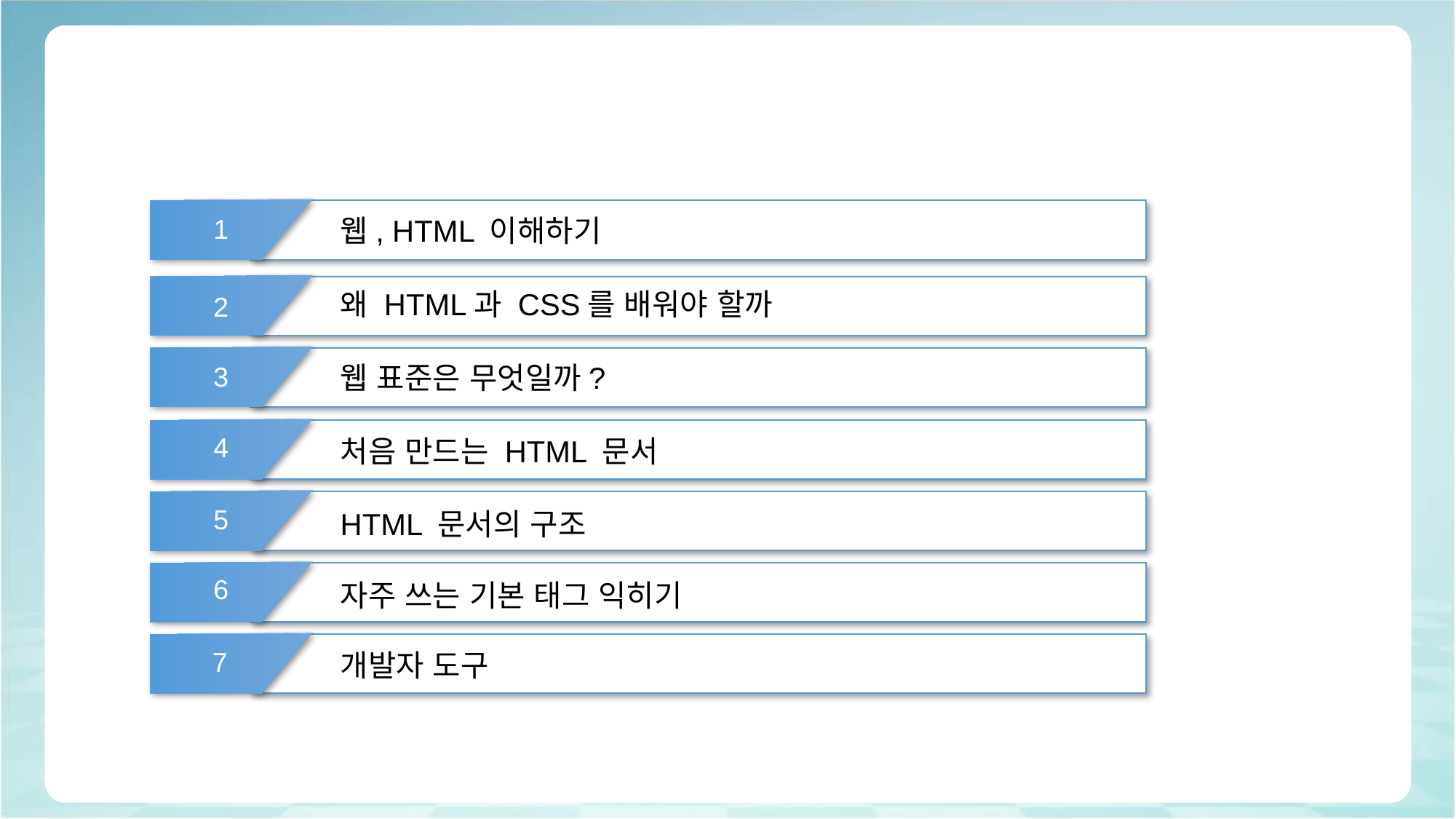

#
웹, HTML 이해하기
왜 HTML과 CSS를 배워야 할까
웹 표준은 무엇일까?
처음 만드는 HTML 문서
HTML 문서의 구조
자주 쓰는 기본 태그 익히기
개발자 도구